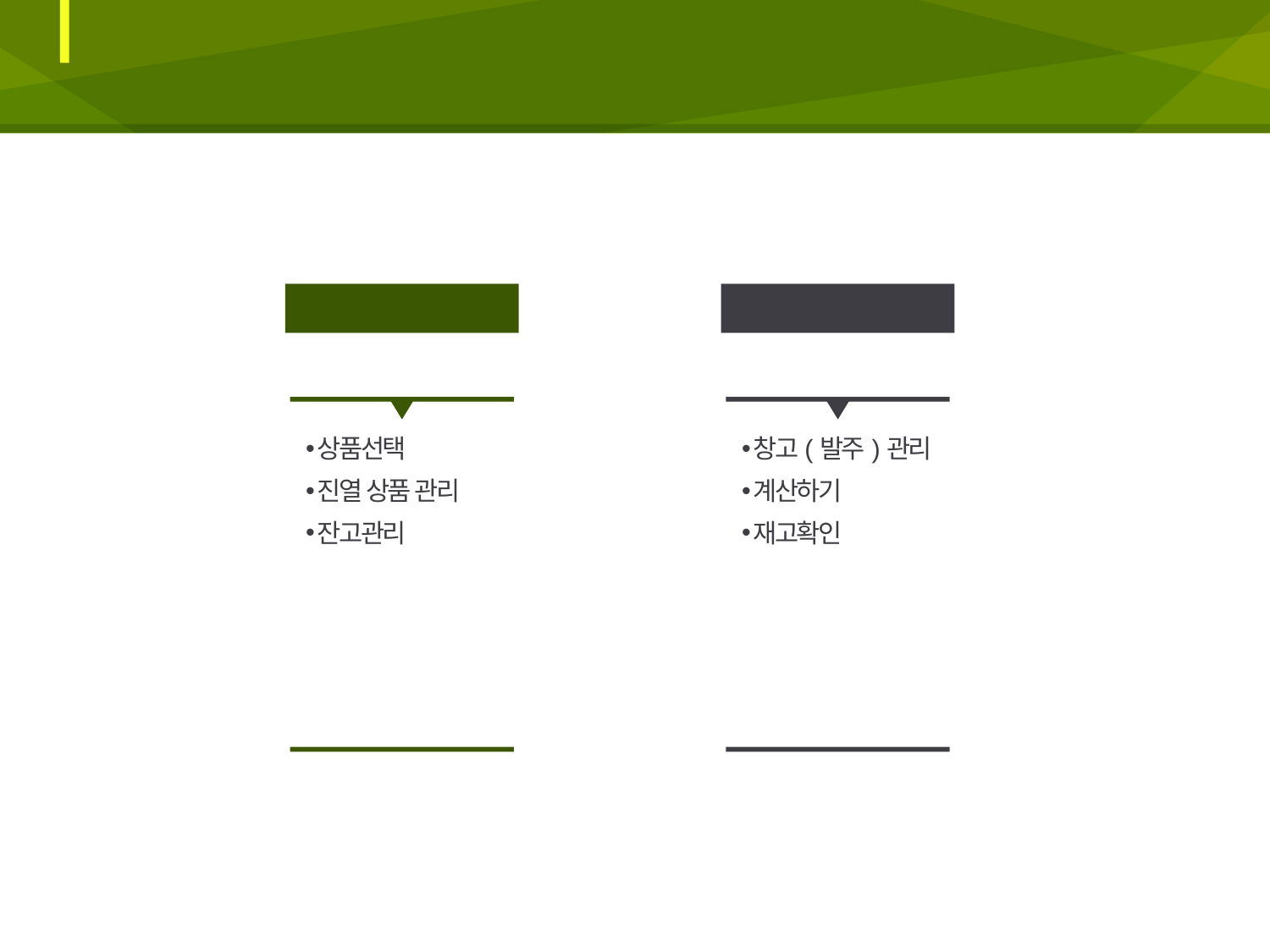

# 프로젝트 역할
오상민
정찬윤

상품선택
진열 상품 관리
잔고관리
창고(발주)관리
계산하기
재고확인